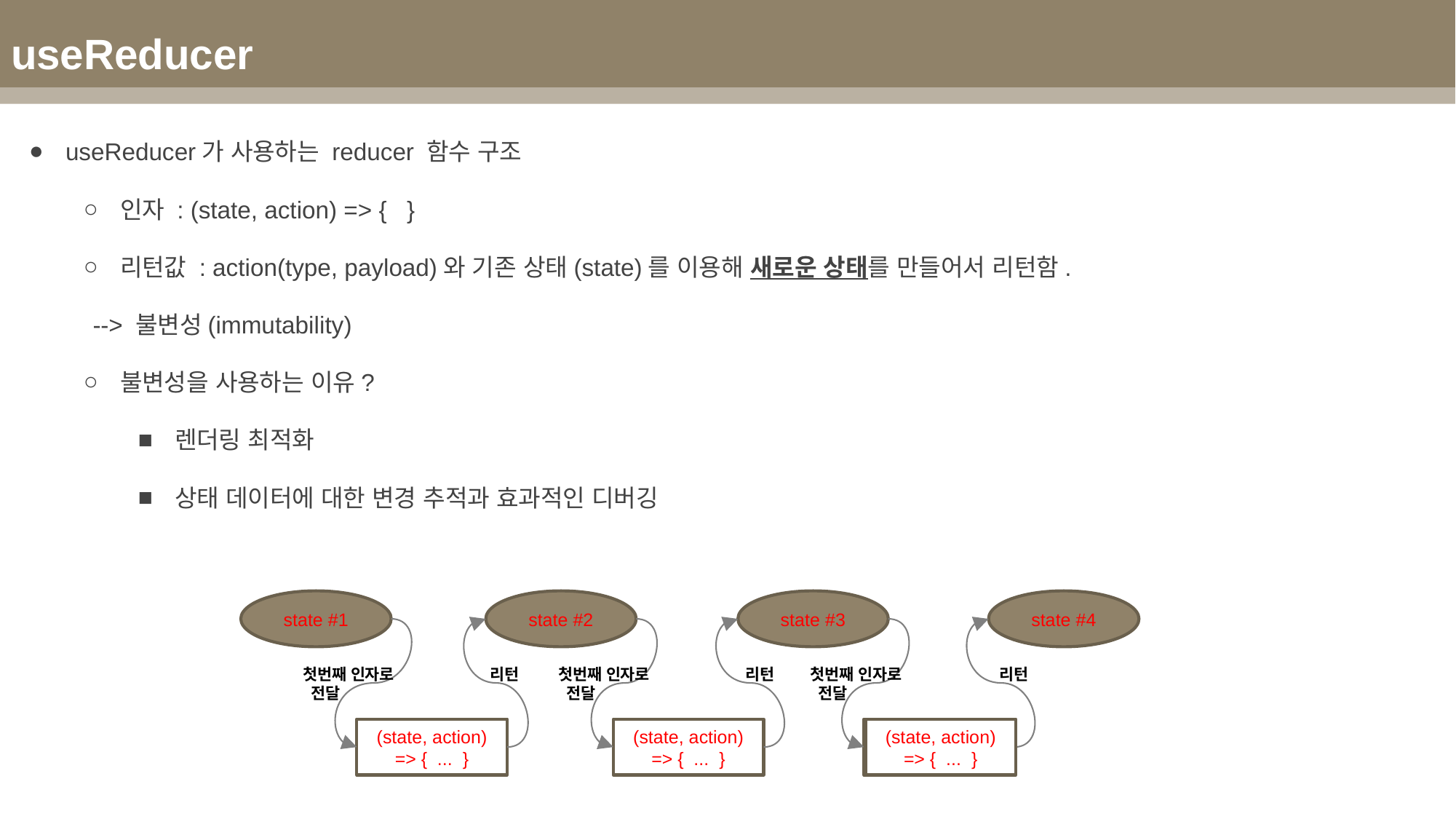

useReducer
useReducer가 사용하는 reducer 함수 구조
인자 : (state, action) => {   }
리턴값 : action(type, payload)와 기존 상태(state)를 이용해 새로운 상태를 만들어서 리턴함.
--> 불변성(immutability)
불변성을 사용하는 이유?
렌더링 최적화
상태 데이터에 대한 변경 추적과 효과적인 디버깅
state #1
state #2
state #3
state #4
첫번째 인자로
 전달
리턴
첫번째 인자로
 전달
리턴
첫번째 인자로
 전달
리턴
(state, action) => {  ...  }
(state, action) => {  ...  }
(state, action) => {  ...  }
(state, action) => {  ...  }